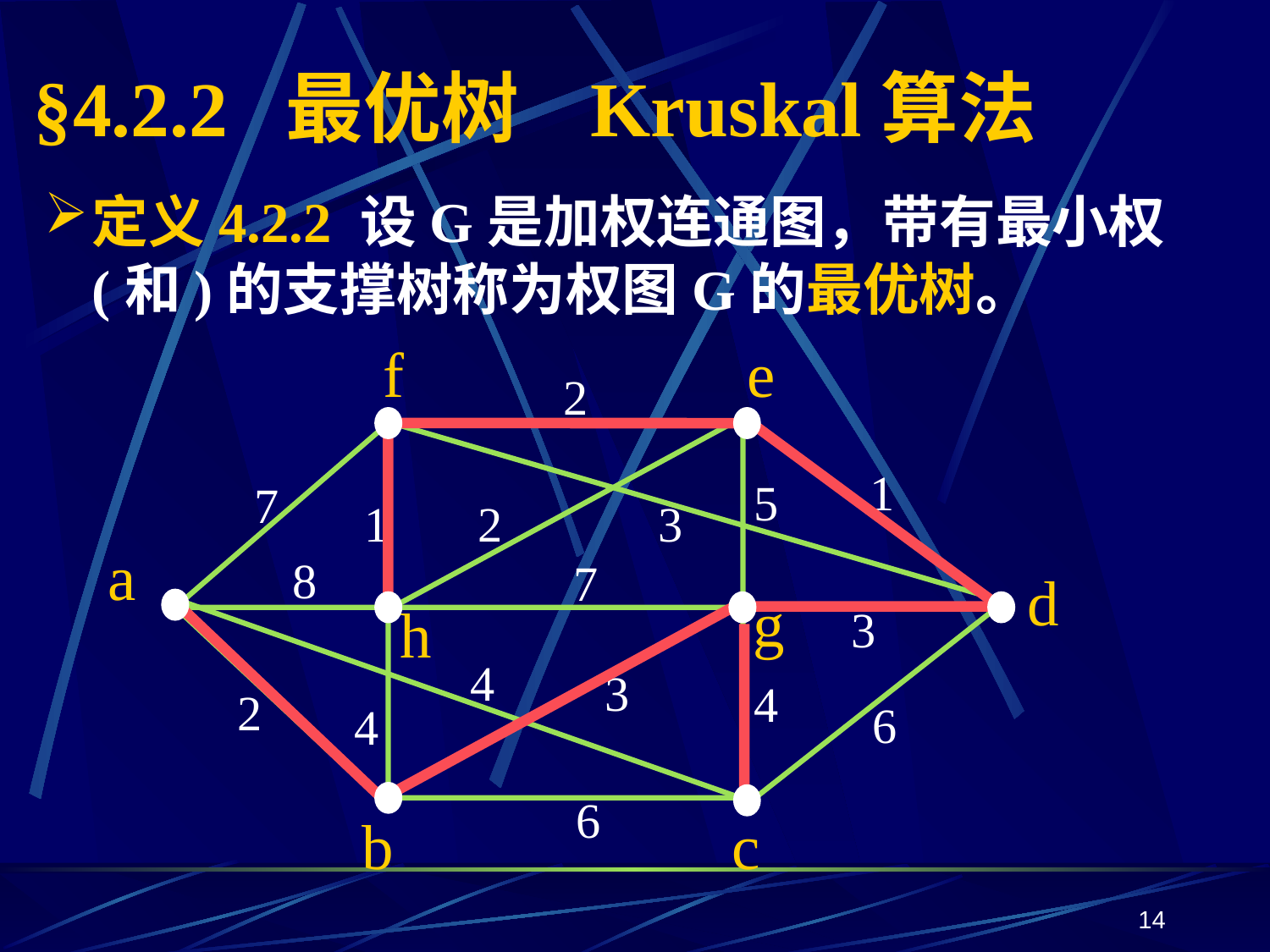

# §4.2.2  最优树   Kruskal算法
定义4.2.2 设G是加权连通图，带有最小权(和)的支撑树称为权图G的最优树。
f
e
2

1
5
7
1
2
3
a
8
7
d
g
h
3

4
3
4
2
6
4
6

b
c

14